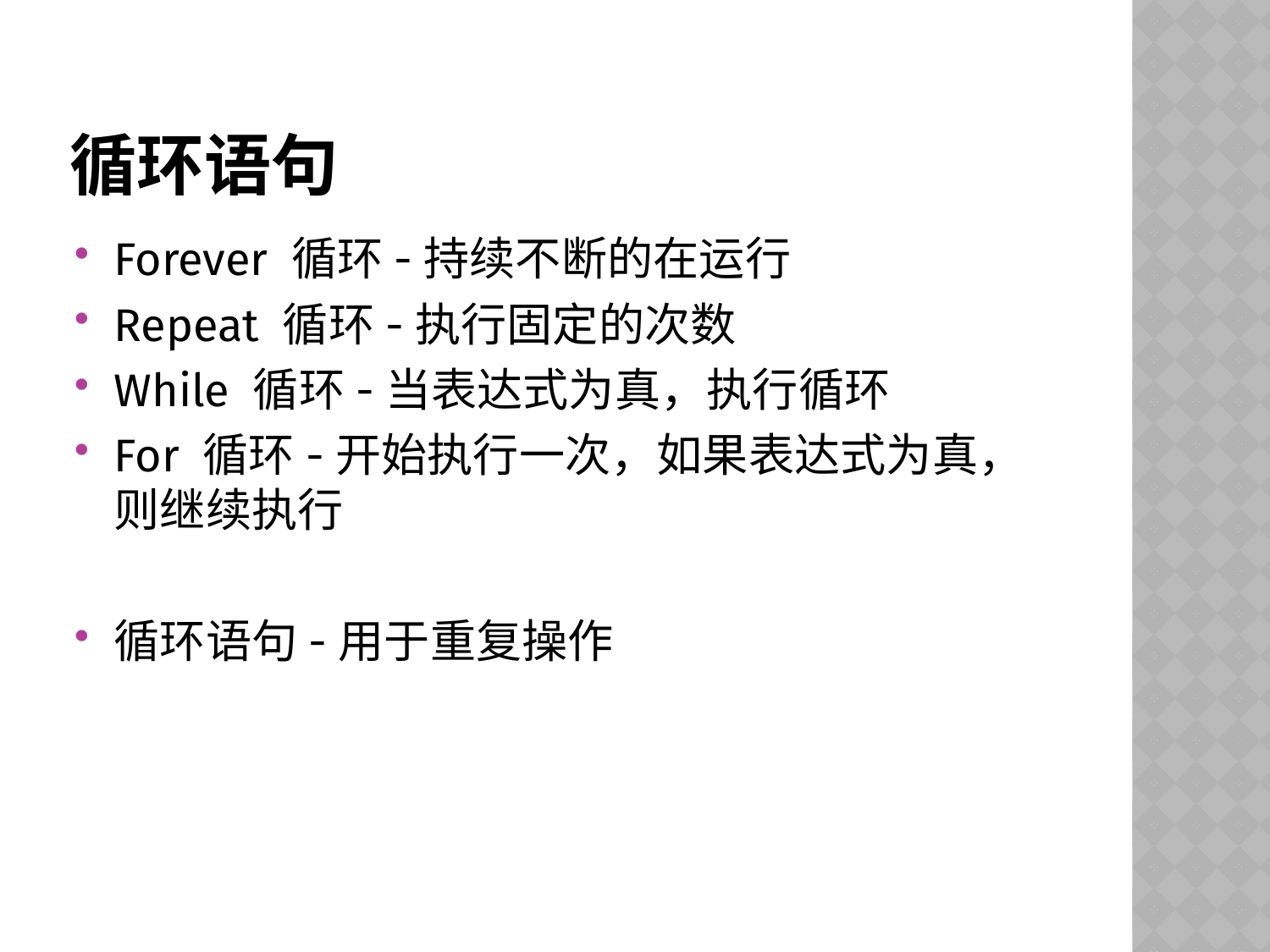

# 循环语句
Forever 循环-持续不断的在运行
Repeat 循环-执行固定的次数
While 循环-当表达式为真，执行循环
For 循环-开始执行一次，如果表达式为真，则继续执行

循环语句-用于重复操作